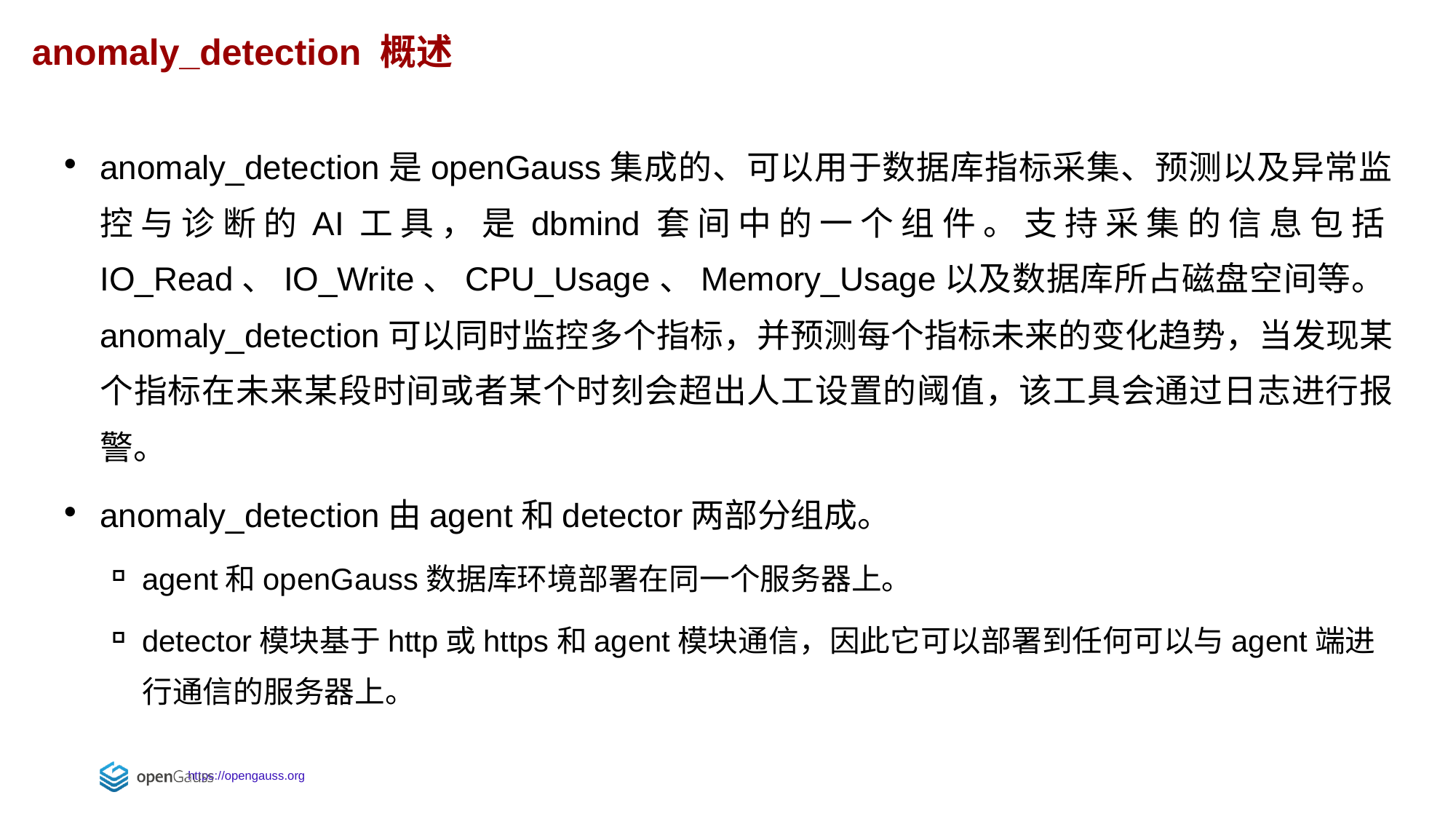

anomaly_detection 概述
anomaly_detection是openGauss集成的、可以用于数据库指标采集、预测以及异常监控与诊断的AI工具，是dbmind套间中的一个组件。支持采集的信息包括IO_Read、IO_Write、CPU_Usage、Memory_Usage以及数据库所占磁盘空间等。anomaly_detection可以同时监控多个指标，并预测每个指标未来的变化趋势，当发现某个指标在未来某段时间或者某个时刻会超出人工设置的阈值，该工具会通过日志进行报警。
anomaly_detection由agent和detector两部分组成。
agent和openGauss数据库环境部署在同一个服务器上。
detector模块基于http或https和agent模块通信，因此它可以部署到任何可以与agent端进行通信的服务器上。